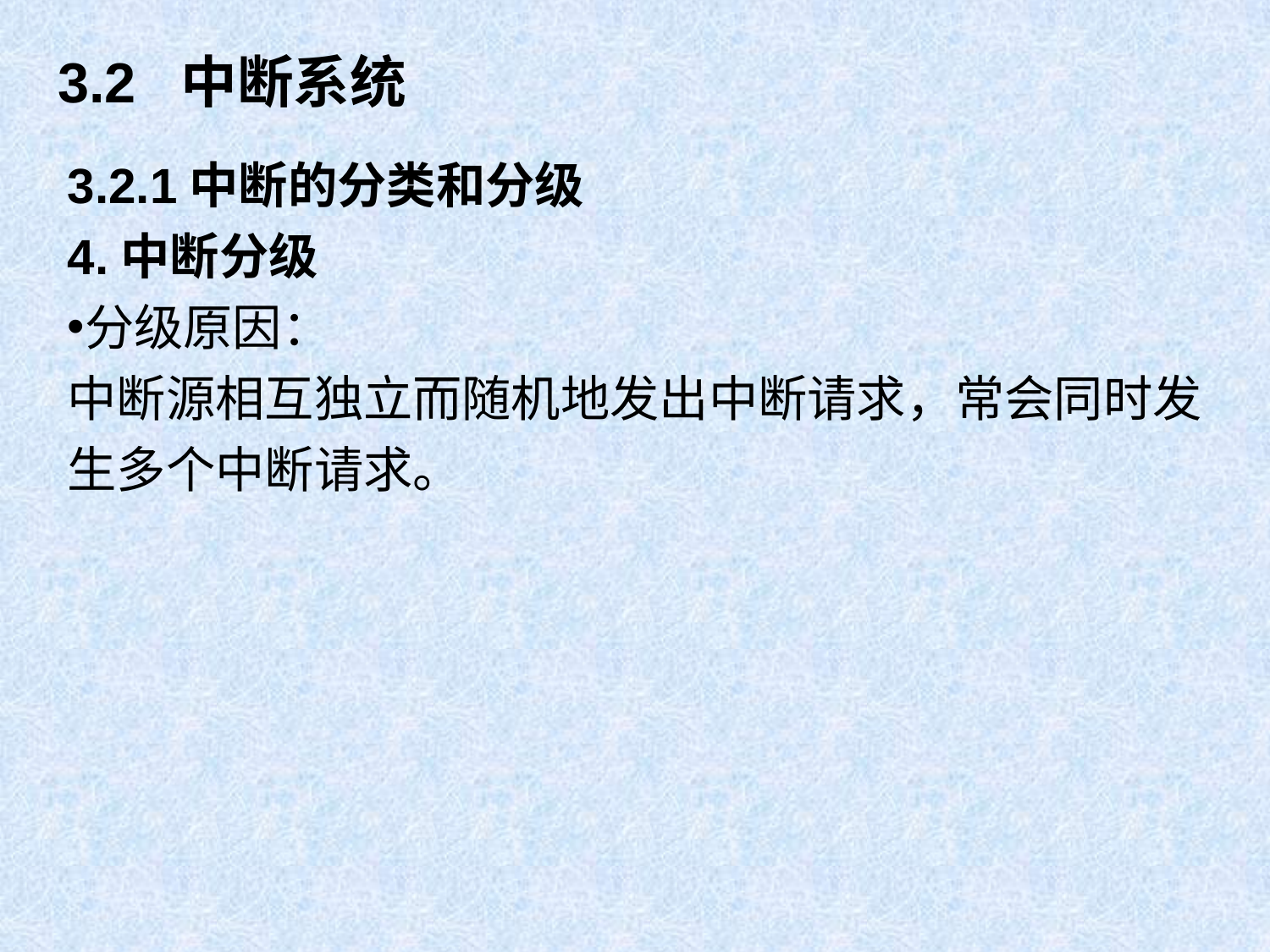

# 3.2  中断系统
3.2.1中断的分类和分级
4.中断分级
分级原因：
中断源相互独立而随机地发出中断请求，常会同时发生多个中断请求。